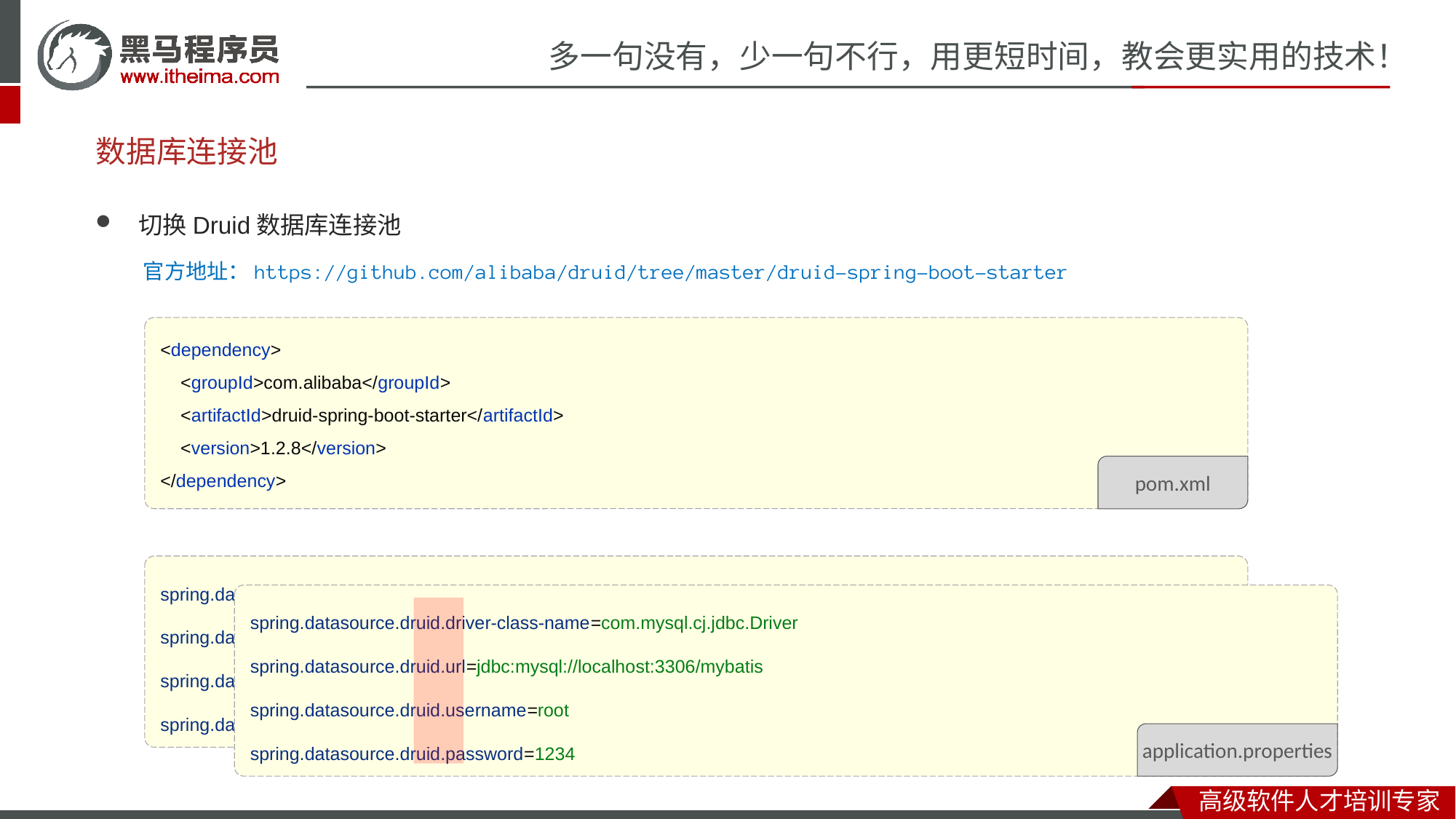

# 数据库连接池
切换Druid数据库连接池
官方地址：https://github.com/alibaba/druid/tree/master/druid-spring-boot-starter
<dependency>
    <groupId>com.alibaba</groupId>
    <artifactId>druid-spring-boot-starter</artifactId>
    <version>1.2.8</version>
</dependency>
pom.xml
spring.datasource.driver-class-name=com.mysql.cj.jdbc.Driver
spring.datasource.url=jdbc:mysql://localhost:3306/mybatis
spring.datasource.username=root
spring.datasource.password=1234
application.properties
spring.datasource.druid.driver-class-name=com.mysql.cj.jdbc.Driver
spring.datasource.druid.url=jdbc:mysql://localhost:3306/mybatis
spring.datasource.druid.username=root
spring.datasource.druid.password=1234
application.properties